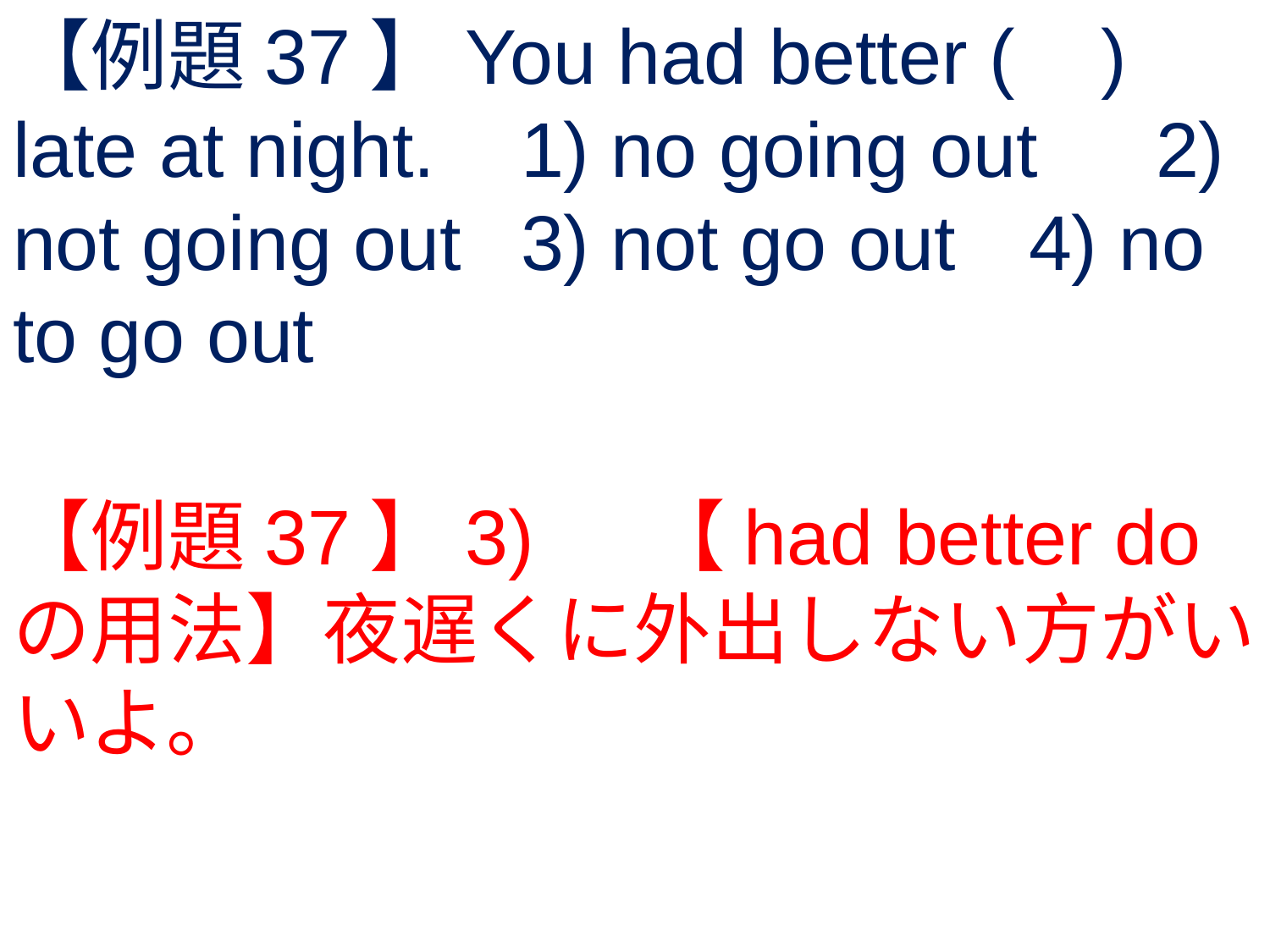

# 【例題37】You had better (    ) late at night.	1) no going out	2) not going out	3) not go out	4) no to go out
【例題37】3) 	【had better doの用法】夜遅くに外出しない方がいいよ。